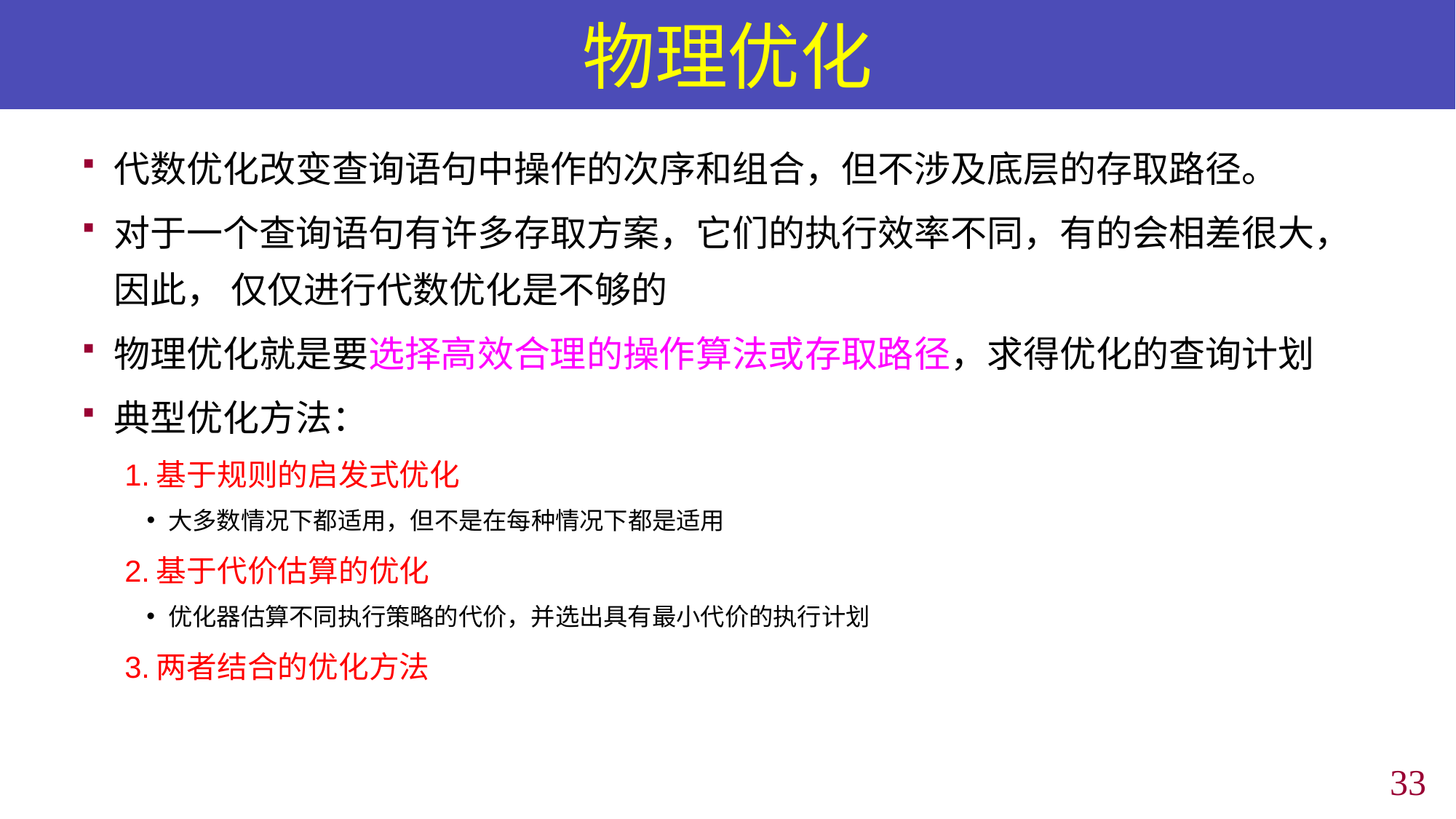

# 物理优化
代数优化改变查询语句中操作的次序和组合，但不涉及底层的存取路径。
对于一个查询语句有许多存取方案，它们的执行效率不同，有的会相差很大，因此， 仅仅进行代数优化是不够的
物理优化就是要选择高效合理的操作算法或存取路径，求得优化的查询计划
典型优化方法：
基于规则的启发式优化
大多数情况下都适用，但不是在每种情况下都是适用
基于代价估算的优化
优化器估算不同执行策略的代价，并选出具有最小代价的执行计划
两者结合的优化方法
33